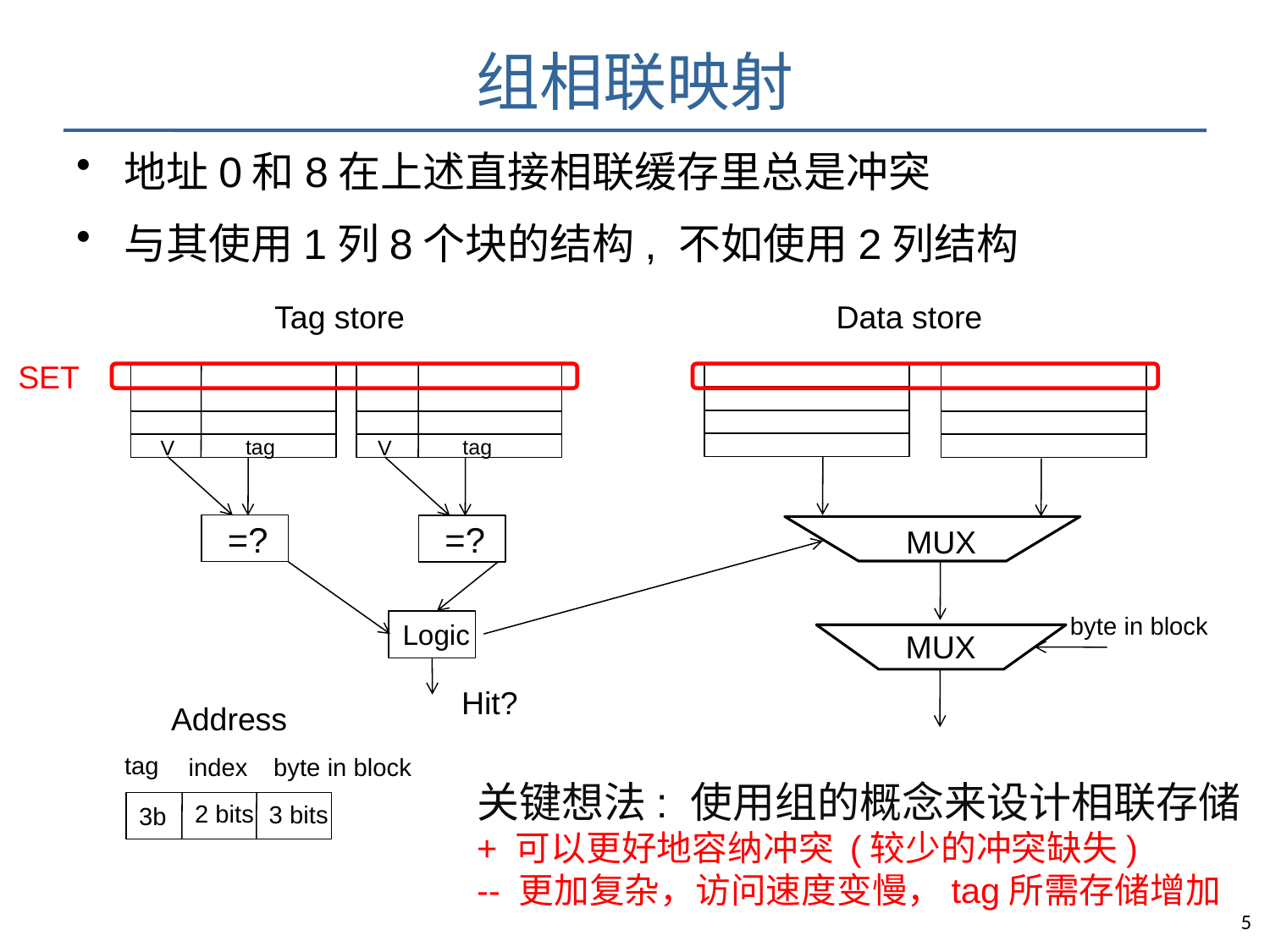

# 组相联映射
地址0和8在上述直接相联缓存里总是冲突
与其使用1列8个块的结构, 不如使用2列结构

Tag store
Data store
SET

tag
tag
V
V

=?
=?

MUX

byte in block

Logic
MUX

Hit?
Address
tag
index
byte in block
关键想法: 使用组的概念来设计相联存储
+ 可以更好地容纳冲突 (较少的冲突缺失)
-- 更加复杂，访问速度变慢，tag所需存储增加
2 bits

3 bits
3b
5